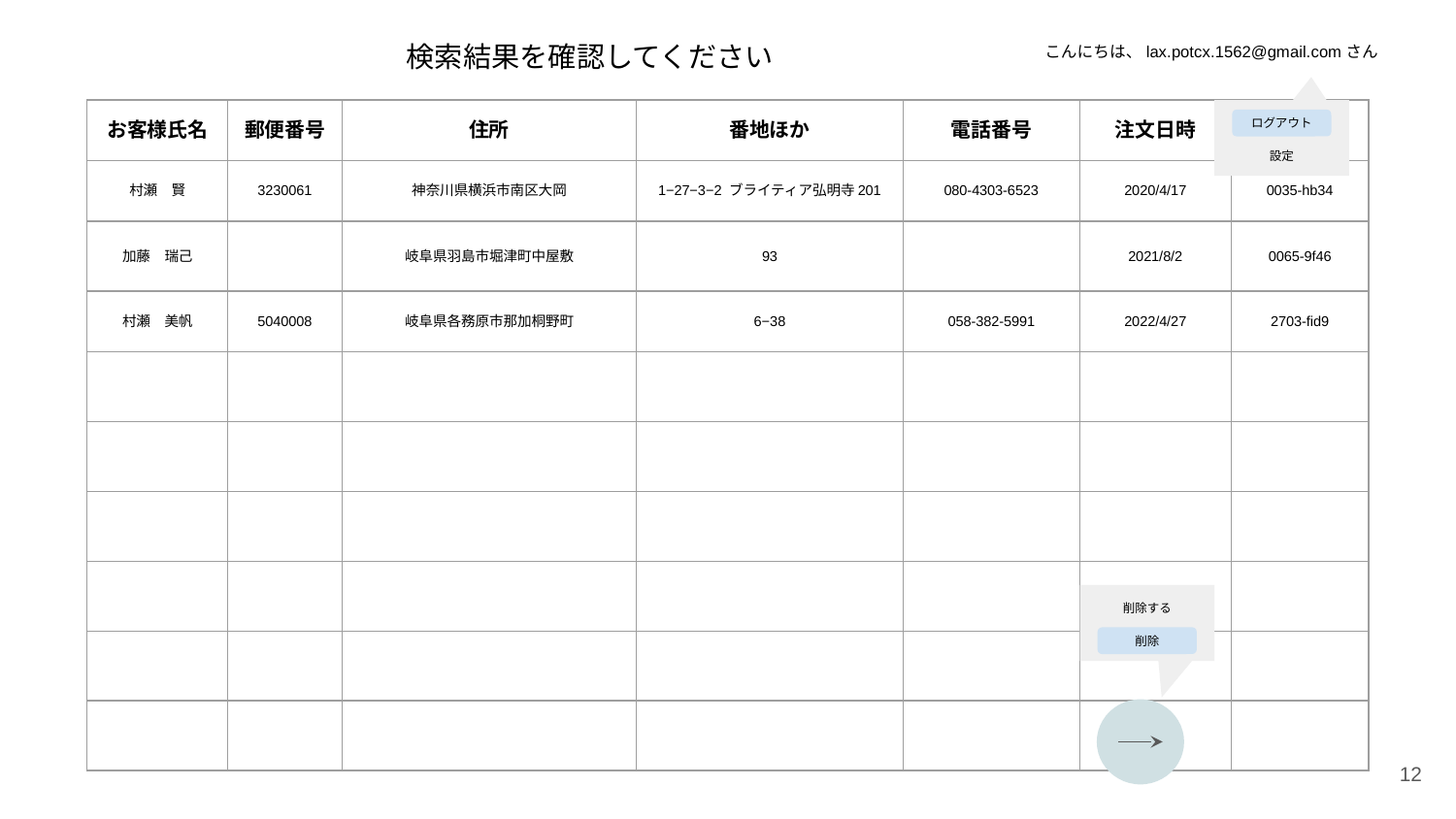

検索結果を確認してください
こんにちは、lax.potcx.1562@gmail.comさん
| お客様氏名 | 郵便番号 | 住所 | 番地ほか | 電話番号 | 注文日時 | 注文番号 |
| --- | --- | --- | --- | --- | --- | --- |
| 村瀬　賢 | 3230061 | 神奈川県横浜市南区大岡 | 1−27−3−2 ブライティア弘明寺201 | 080-4303-6523 | 2020/4/17 | 0035-hb34 |
| 加藤　瑞己 |  | 岐阜県羽島市堀津町中屋敷 | 93 |  | 2021/8/2 | 0065-9f46 |
| 村瀬　美帆 | 5040008 | 岐阜県各務原市那加桐野町 | 6−38 | 058-382-5991 | 2022/4/27 | 2703-fid9 |
|  |  |  |  |  |  |  |
|  |  |  |  |  |  |  |
|  |  |  |  |  |  |  |
|  |  |  |  |  |  |  |
|  |  |  |  |  |  |  |
|  |  |  |  |  |  |  |

ログアウト
設定

削除する
削除

12